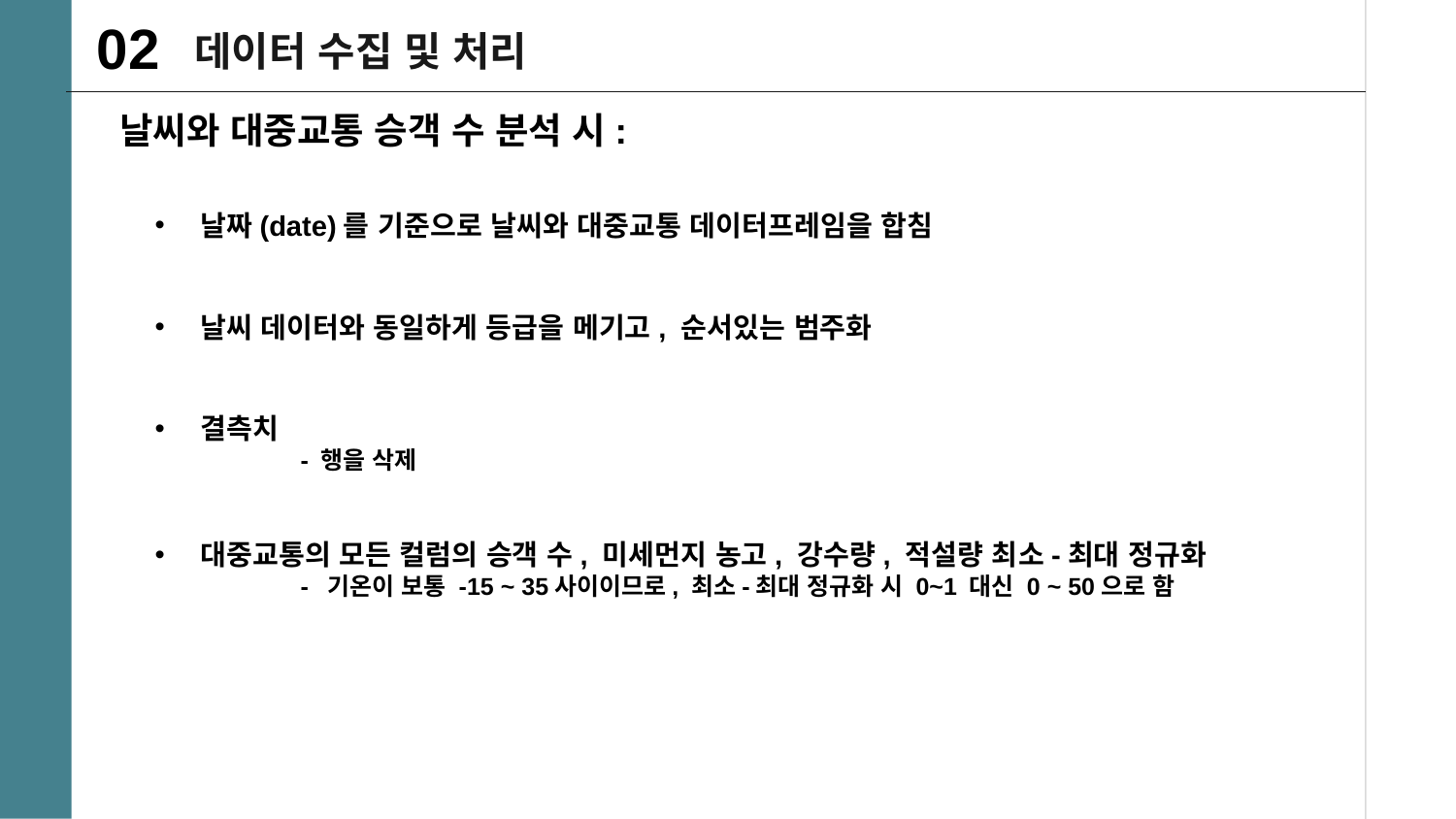

02
데이터 수집 및 처리
날씨와 대중교통 승객 수 분석 시:
날짜(date)를 기준으로 날씨와 대중교통 데이터프레임을 합침

날씨 데이터와 동일하게 등급을 메기고, 순서있는 범주화

결측치
	- 행을 삭제

대중교통의 모든 컬럼의 승객 수, 미세먼지 농고, 강수량, 적설량 최소-최대 정규화
	-  기온이 보통 -15 ~ 35사이이므로, 최소-최대 정규화 시 0~1 대신 0 ~ 50으로 함